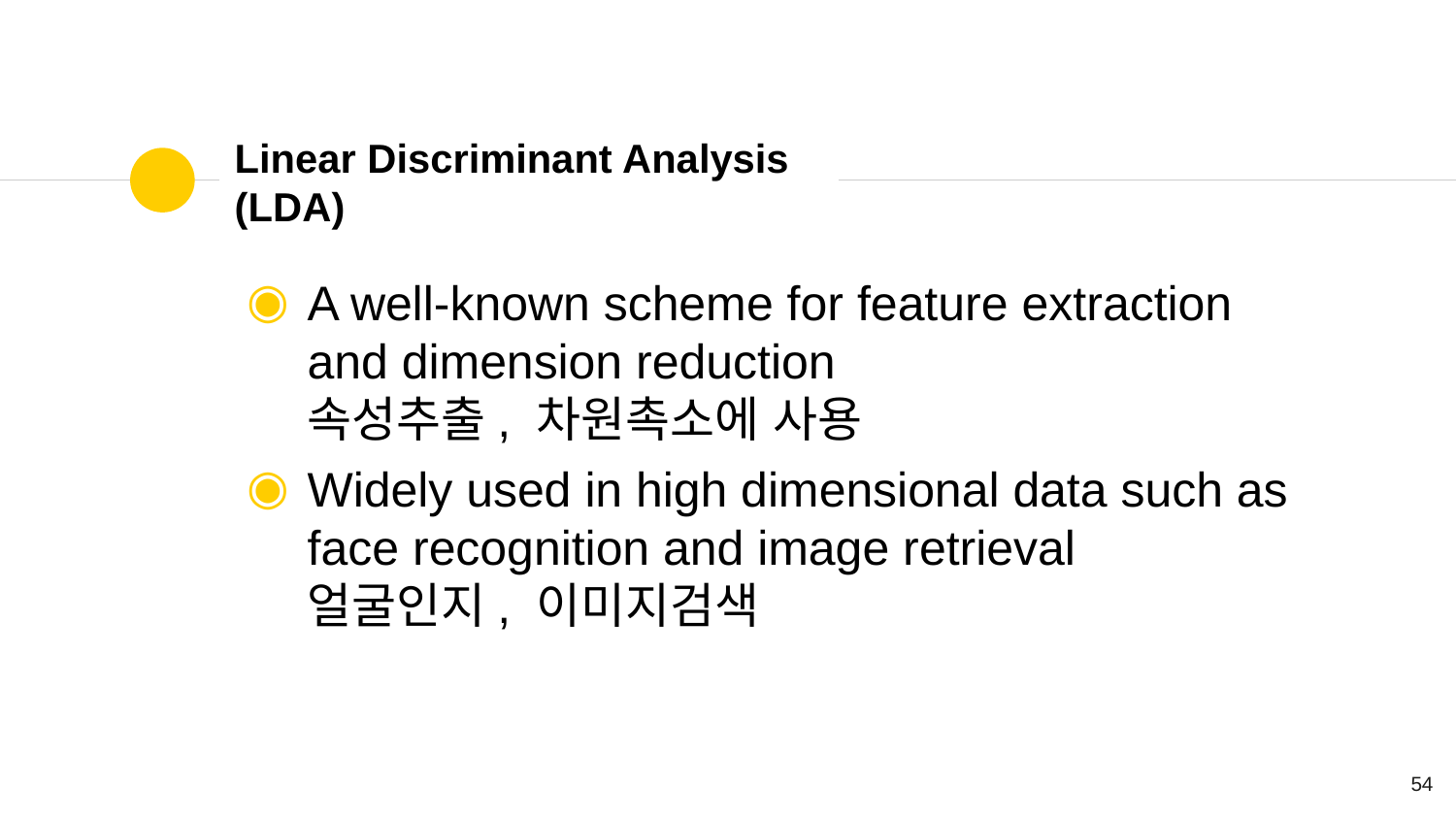

# Linear Discriminant Analysis (LDA)
A well-known scheme for feature extraction and dimension reduction
속성추출, 차원촉소에 사용
Widely used in high dimensional data such as face recognition and image retrieval
얼굴인지, 이미지검색
54